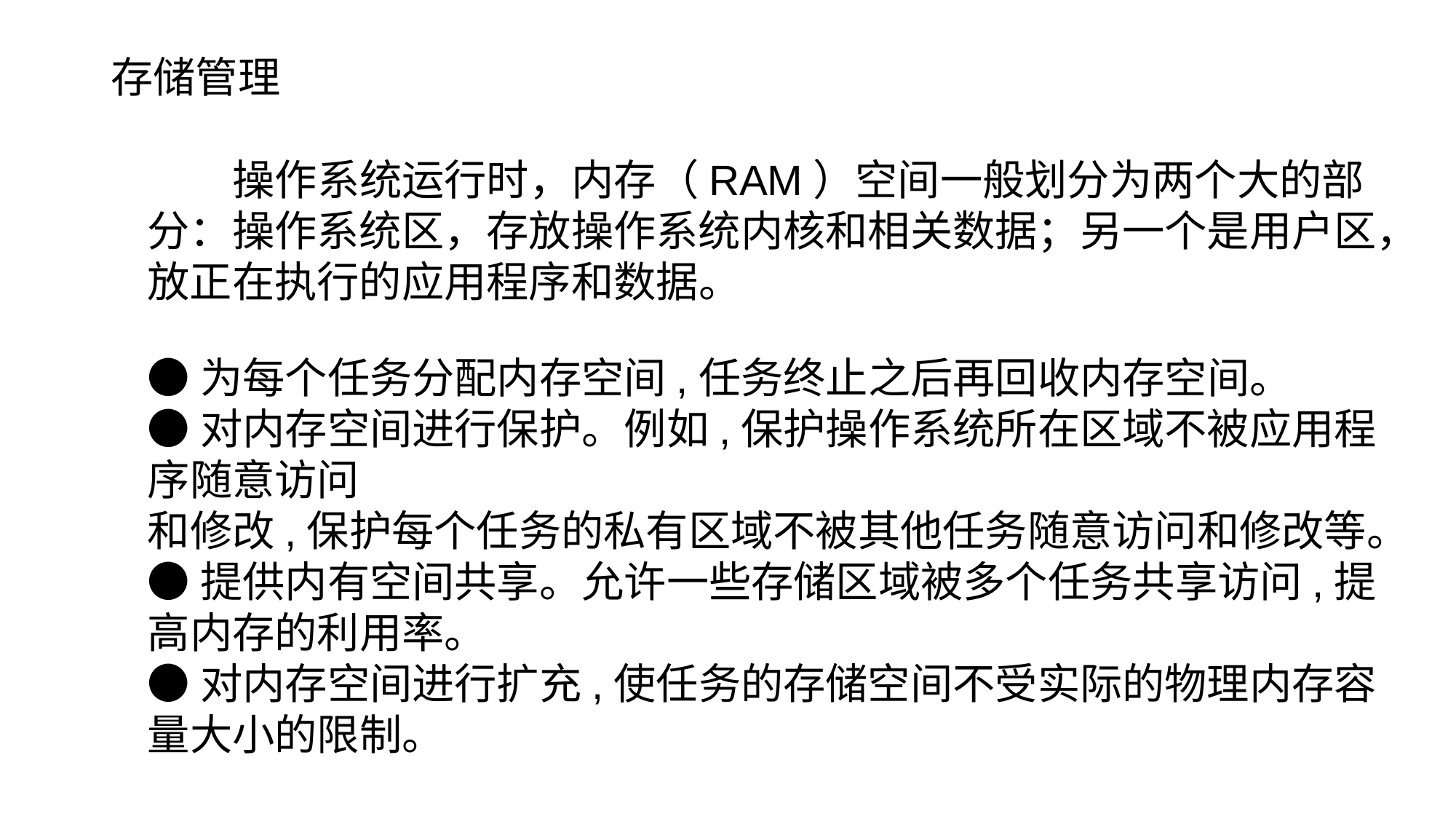

# 存储管理
操作系统运行时，内存（RAM）空间一般划分为两个大的部分：操作系统区，存放操作系统内核和相关数据；另一个是用户区，放正在执行的应用程序和数据。
●为每个任务分配内存空间,任务终止之后再回收内存空间。
●对内存空间进行保护。例如,保护操作系统所在区域不被应用程序随意访问
和修改,保护每个任务的私有区域不被其他任务随意访问和修改等。
●提供内有空间共享。允许一些存储区域被多个任务共享访问,提高内存的利用率。
●对内存空间进行扩充,使任务的存储空间不受实际的物理内存容量大小的限制。